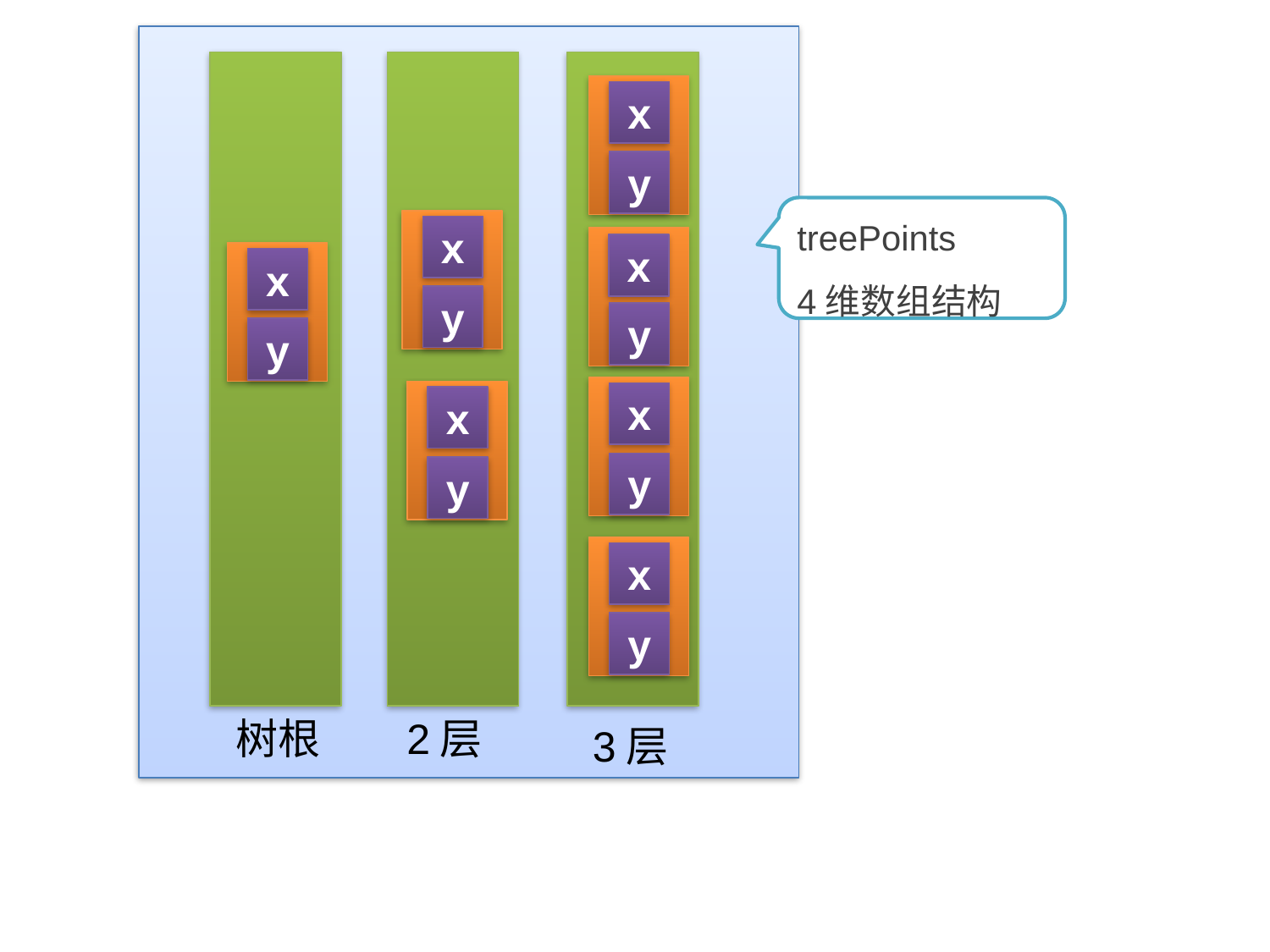

x
y
treePoints
4维数组结构

x

x

x
y
y
y

x
x
y
y

x
y
2层
树根
3层